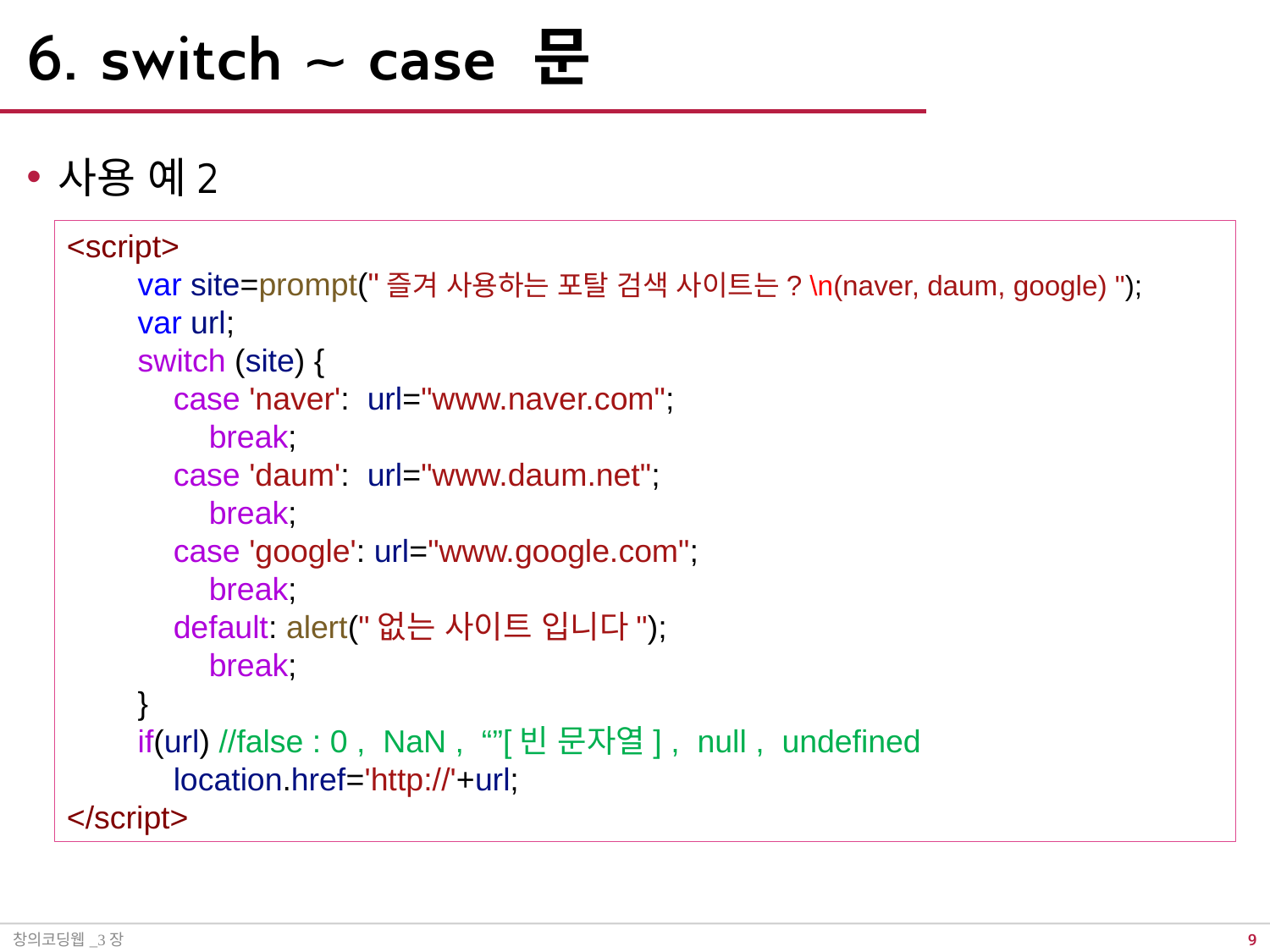

# 6. switch ~ case 문
사용 예2
<script>
        var site=prompt("즐겨 사용하는 포탈 검색 사이트는? \n(naver, daum, google) ");
        var url;
        switch (site) {
            case 'naver':  url="www.naver.com";
                break;
            case 'daum':  url="www.daum.net";
                break;
            case 'google': url="www.google.com";
                break;
            default: alert("없는 사이트 입니다");
                break;
        }
        if(url) //false : 0 ,  NaN ,  “”[빈 문자열] ,  null ,  undefined
            location.href='http://'+url;
</script>
창의코딩웹_3장
9